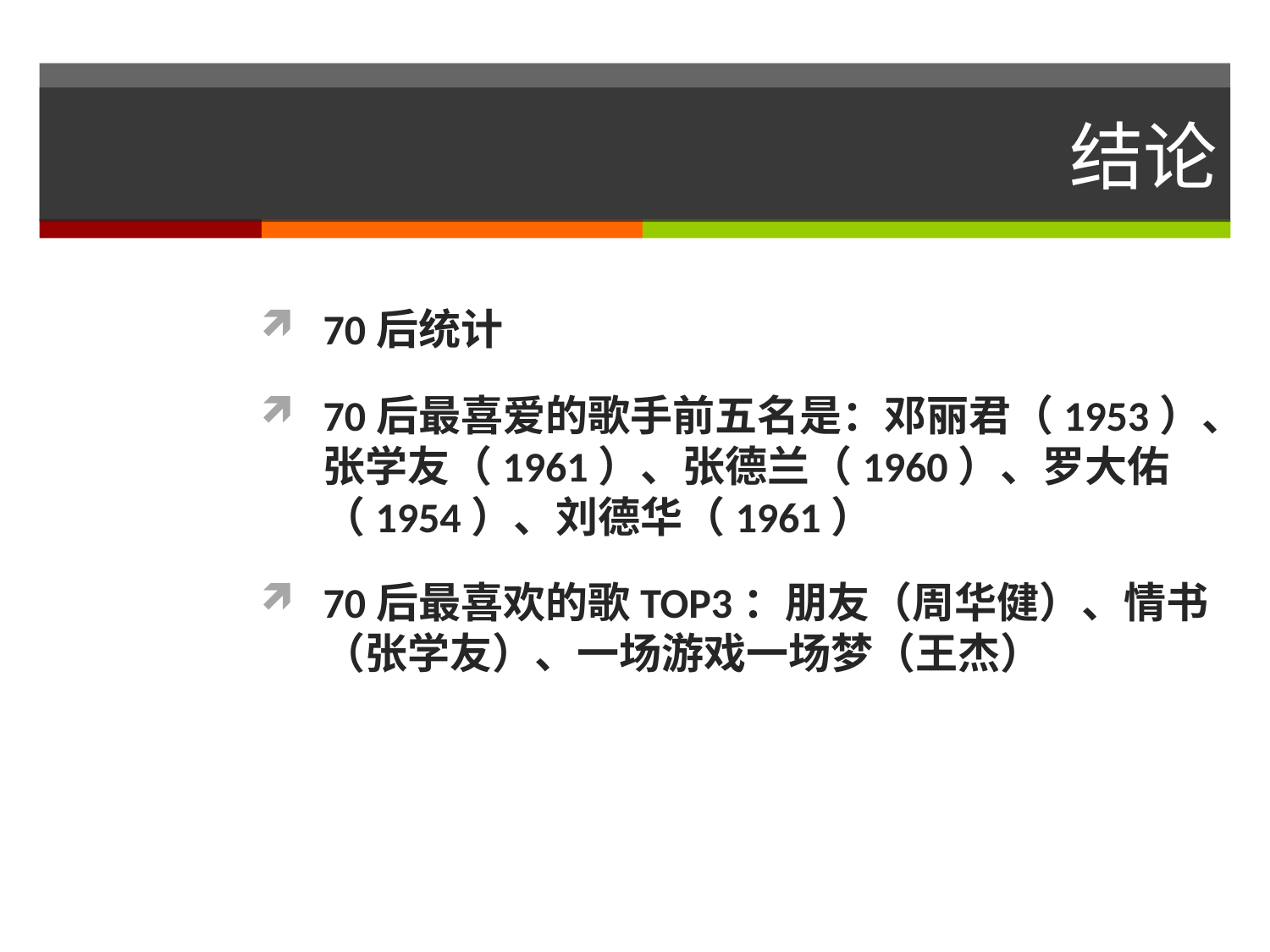

# 结论
70后统计
70后最喜爱的歌手前五名是：邓丽君（1953）、张学友（1961）、张德兰（1960）、罗大佑（1954）、刘德华（1961）
70后最喜欢的歌TOP3：朋友（周华健）、情书（张学友）、一场游戏一场梦（王杰）